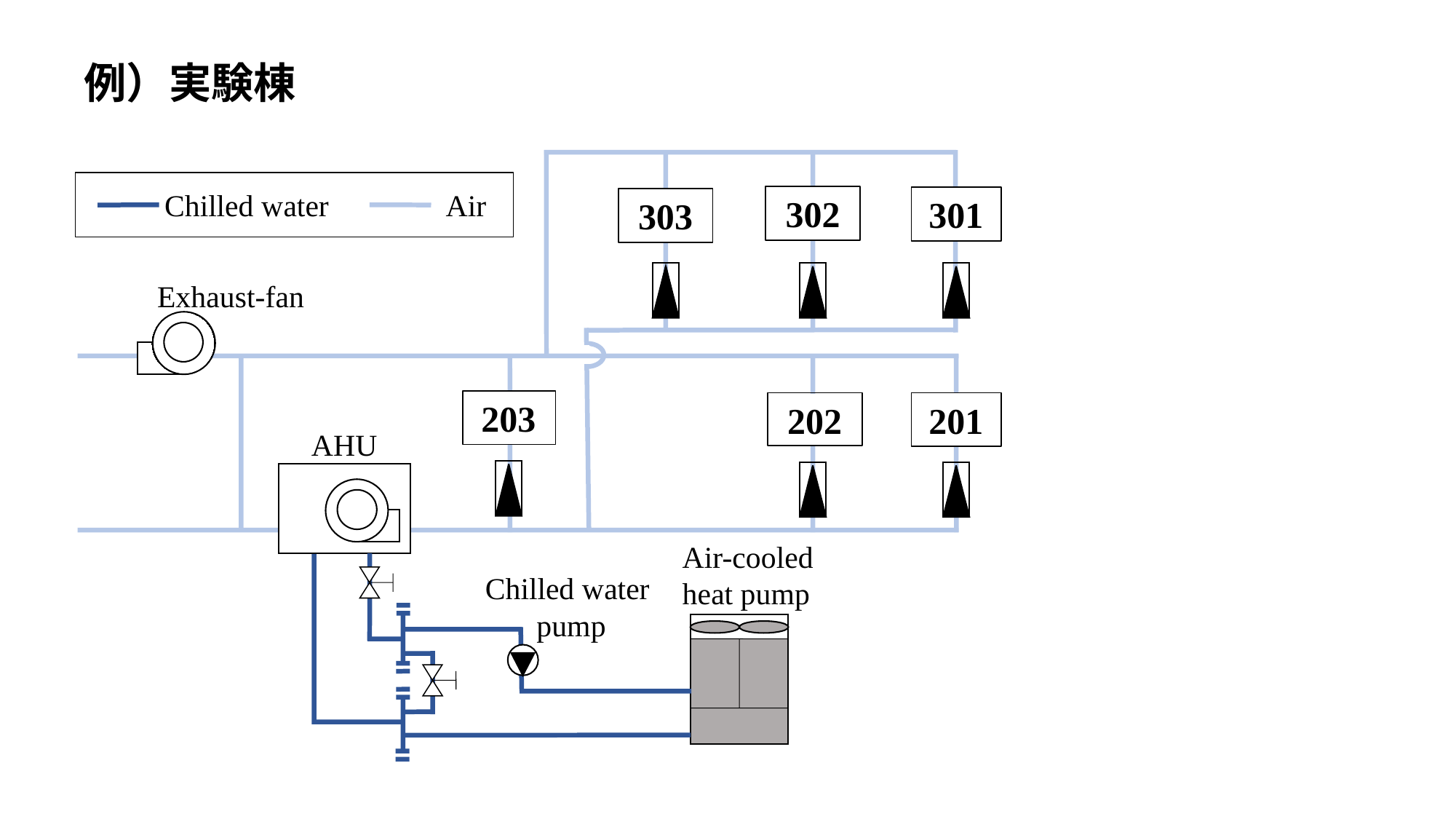

例）実験棟

Chilled water
Air

302
301
303

Exhaust-fan

203
202
201
AHU

Air-cooled
heat pump

Chilled water
 pump